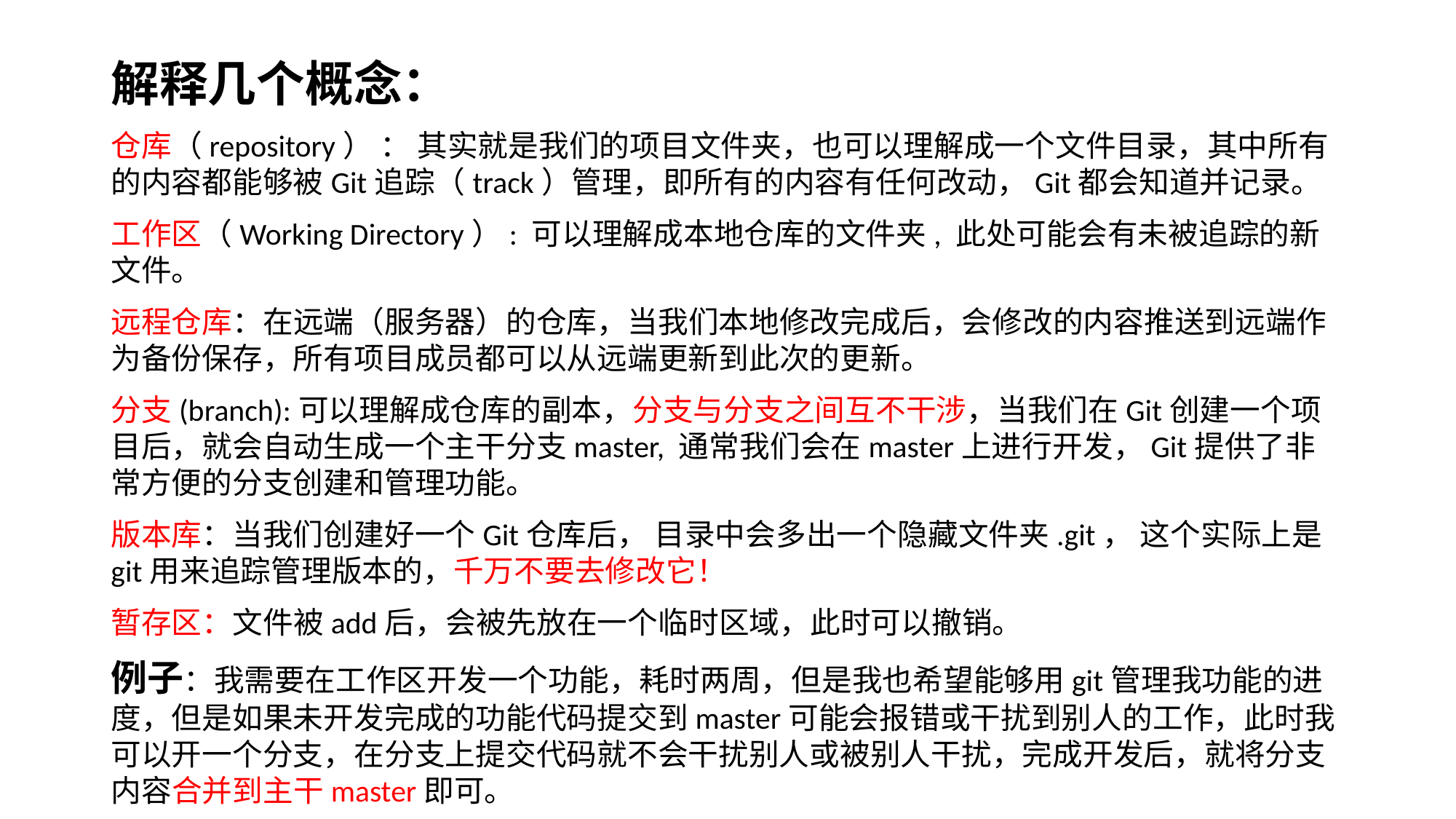

解释几个概念：
仓库（repository） ： 其实就是我们的项目文件夹，也可以理解成一个文件目录，其中所有的内容都能够被Git追踪（track）管理，即所有的内容有任何改动，Git都会知道并记录。
工作区（Working Directory）: 可以理解成本地仓库的文件夹, 此处可能会有未被追踪的新文件。
远程仓库：在远端（服务器）的仓库，当我们本地修改完成后，会修改的内容推送到远端作为备份保存，所有项目成员都可以从远端更新到此次的更新。
分支(branch):可以理解成仓库的副本，分支与分支之间互不干涉，当我们在Git创建一个项目后，就会自动生成一个主干分支master, 通常我们会在master上进行开发，Git提供了非常方便的分支创建和管理功能。
版本库：当我们创建好一个Git仓库后， 目录中会多出一个隐藏文件夹.git， 这个实际上是git用来追踪管理版本的，千万不要去修改它！
暂存区：文件被add后，会被先放在一个临时区域，此时可以撤销。
例子：我需要在工作区开发一个功能，耗时两周，但是我也希望能够用git管理我功能的进度，但是如果未开发完成的功能代码提交到master可能会报错或干扰到别人的工作，此时我可以开一个分支，在分支上提交代码就不会干扰别人或被别人干扰，完成开发后，就将分支内容合并到主干master即可。